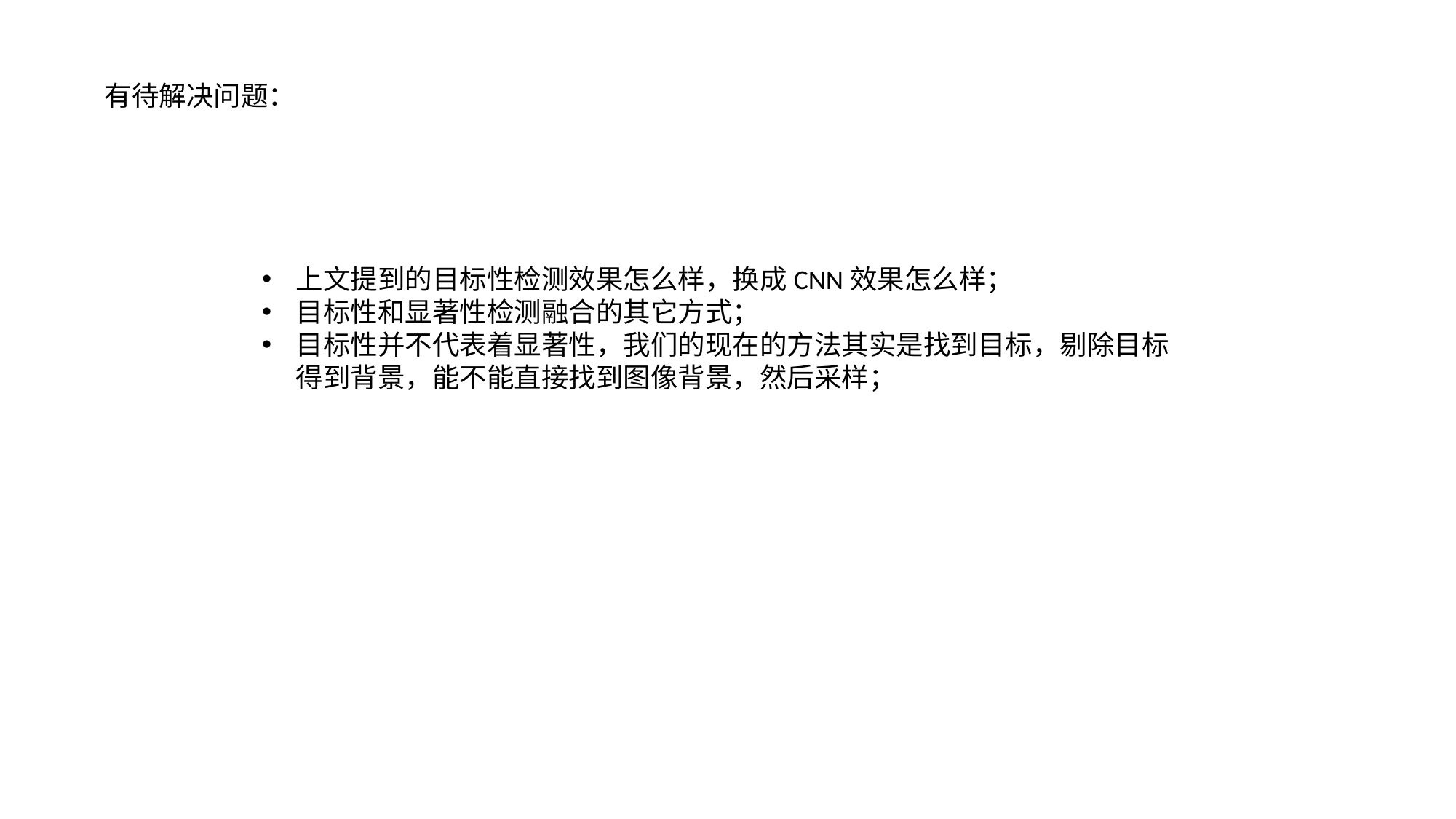

有待解决问题：
上文提到的目标性检测效果怎么样，换成CNN效果怎么样；
目标性和显著性检测融合的其它方式；
目标性并不代表着显著性，我们的现在的方法其实是找到目标，剔除目标得到背景，能不能直接找到图像背景，然后采样；